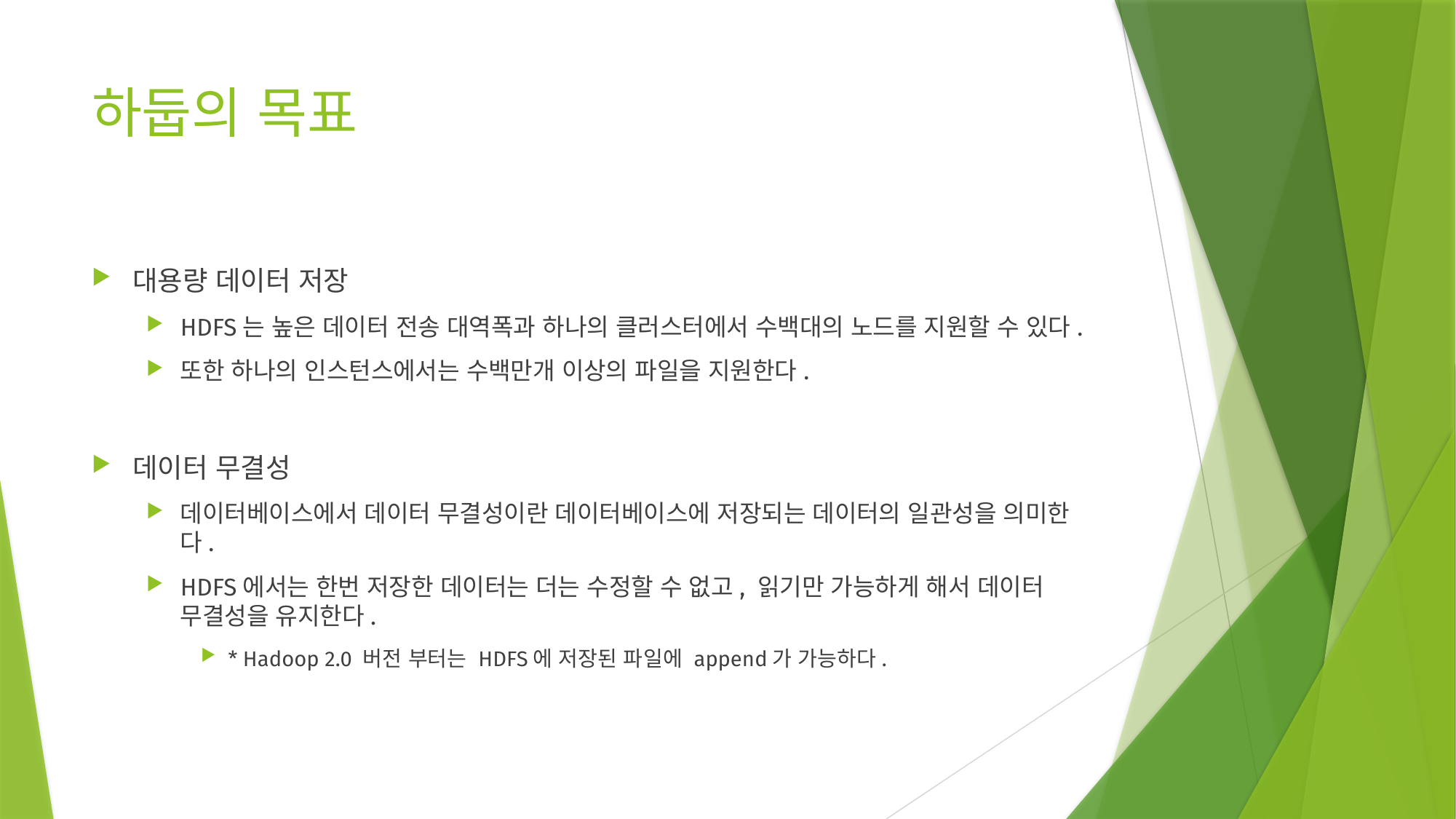

# 하둡의 목표
대용량 데이터 저장
HDFS는 높은 데이터 전송 대역폭과 하나의 클러스터에서 수백대의 노드를 지원할 수 있다.
또한 하나의 인스턴스에서는 수백만개 이상의 파일을 지원한다.

데이터 무결성
데이터베이스에서 데이터 무결성이란 데이터베이스에 저장되는 데이터의 일관성을 의미한다.
HDFS에서는 한번 저장한 데이터는 더는 수정할 수 없고, 읽기만 가능하게 해서 데이터 무결성을 유지한다.
* Hadoop 2.0 버전 부터는 HDFS에 저장된 파일에 append가 가능하다.